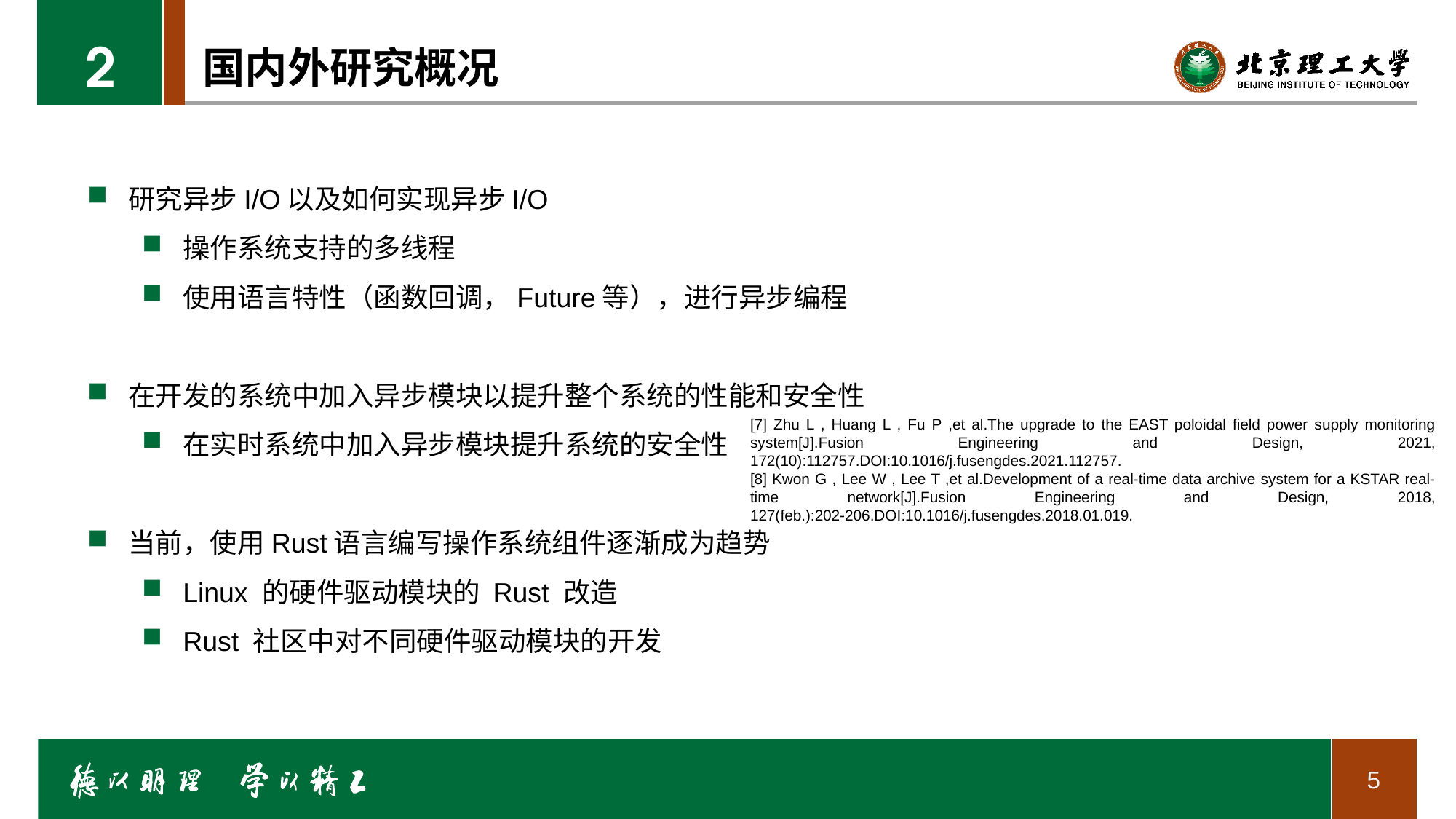

2
# 国内外研究概况
研究异步I/O以及如何实现异步I/O
操作系统支持的多线程
使用语言特性（函数回调，Future等），进行异步编程

在开发的系统中加入异步模块以提升整个系统的性能和安全性
在实时系统中加入异步模块提升系统的安全性

当前，使用Rust语言编写操作系统组件逐渐成为趋势
Linux 的硬件驱动模块的 Rust 改造
Rust 社区中对不同硬件驱动模块的开发
[7] Zhu L , Huang L , Fu P ,et al.The upgrade to the EAST poloidal field power supply monitoring system[J].Fusion Engineering and Design, 2021, 172(10):112757.DOI:10.1016/j.fusengdes.2021.112757.
[8] Kwon G , Lee W , Lee T ,et al.Development of a real-time data archive system for a KSTAR real-time network[J].Fusion Engineering and Design, 2018, 127(feb.):202-206.DOI:10.1016/j.fusengdes.2018.01.019.